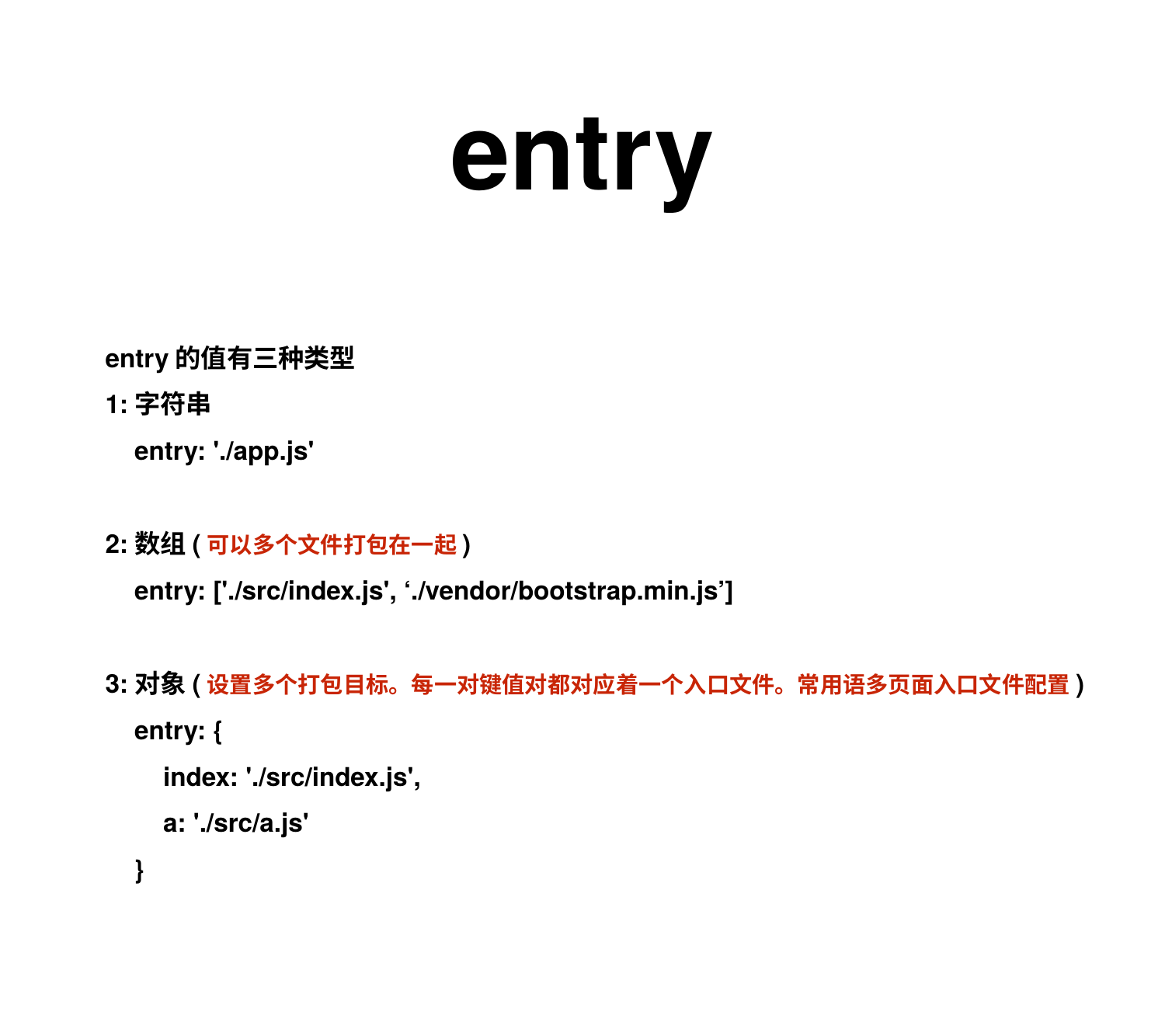

# entry
entry的值有三种类型
1:字符串
entry: './app.js'

2:数组(可以多个文件打包在一起)
entry: ['./src/index.js', ‘./vendor/bootstrap.min.js’]

3:对象(设置多个打包目标。每一对键值对都对应着一个入口文件。常用语多页面入口文件配置)
entry: {
    index: './src/index.js',
    a: './src/a.js'
    }